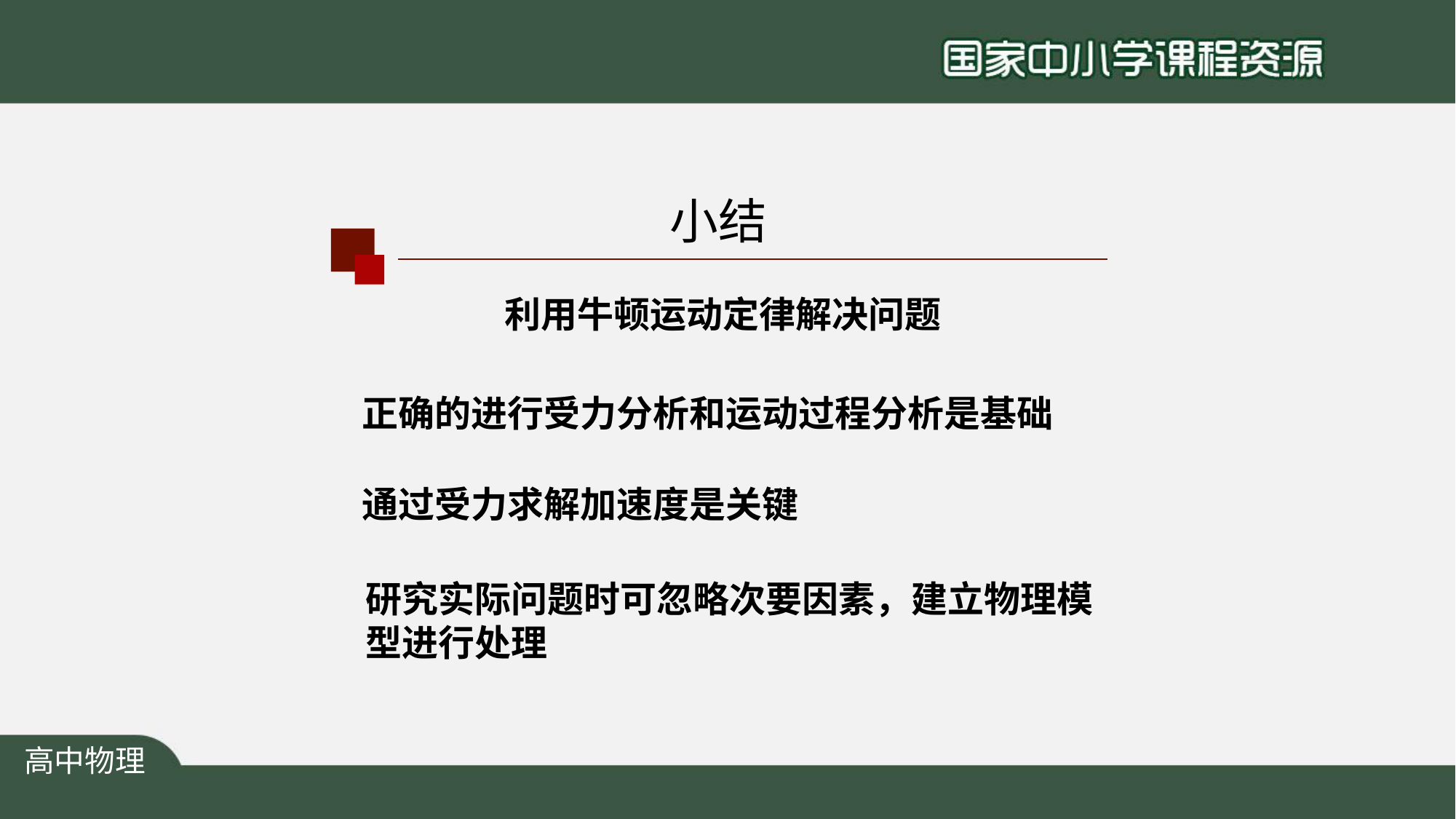

# 小结

利用牛顿运动定律解决问题
正确的进行受力分析和运动过程分析是基础 通过受力求解加速度是关键

研究实际问题时可忽略次要因素，建立物理模 型进行处理
高中物理